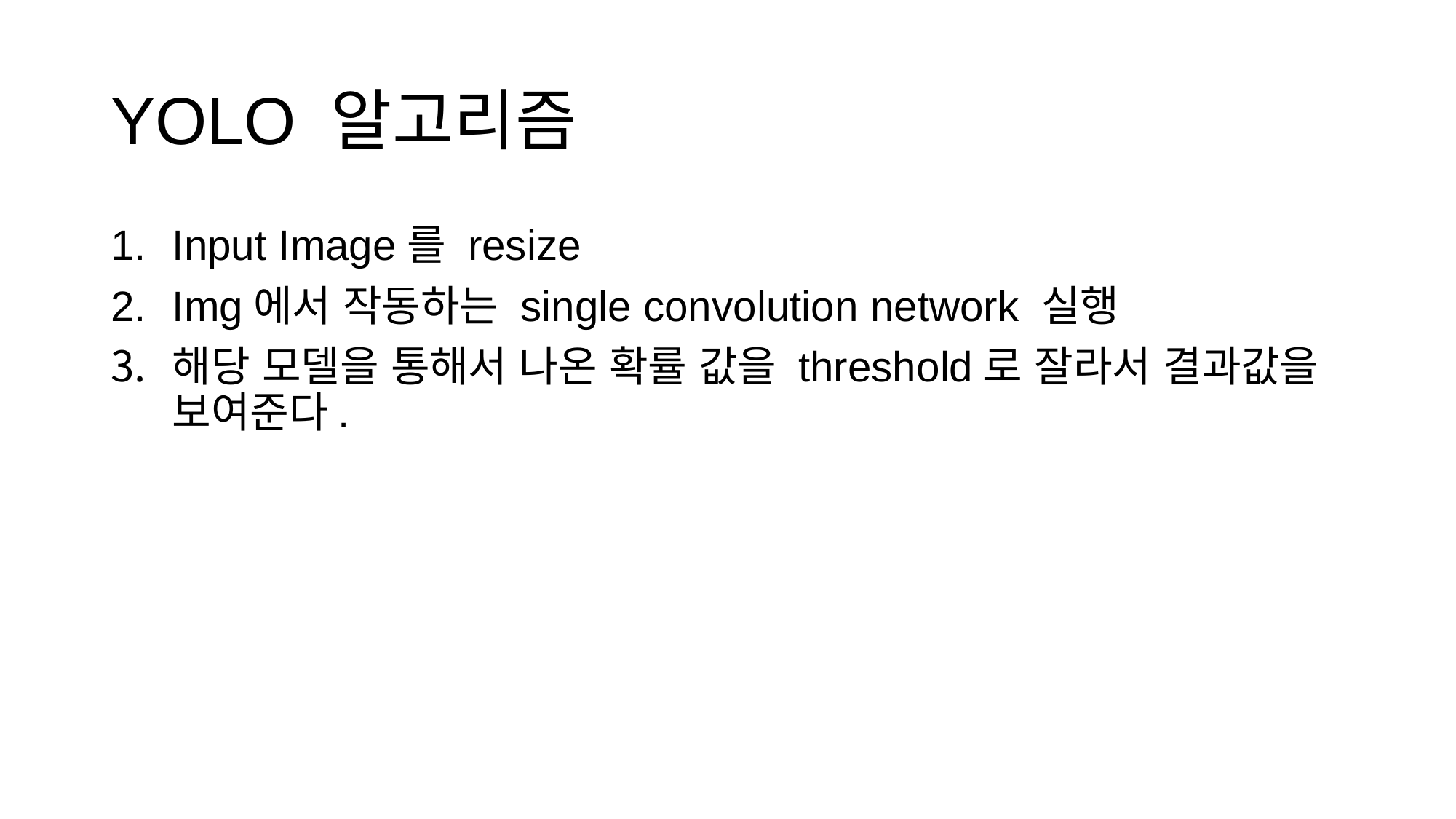

# YOLO 알고리즘
Input Image를 resize
Img에서 작동하는 single convolution network 실행
해당 모델을 통해서 나온 확률 값을 threshold로 잘라서 결과값을 보여준다.